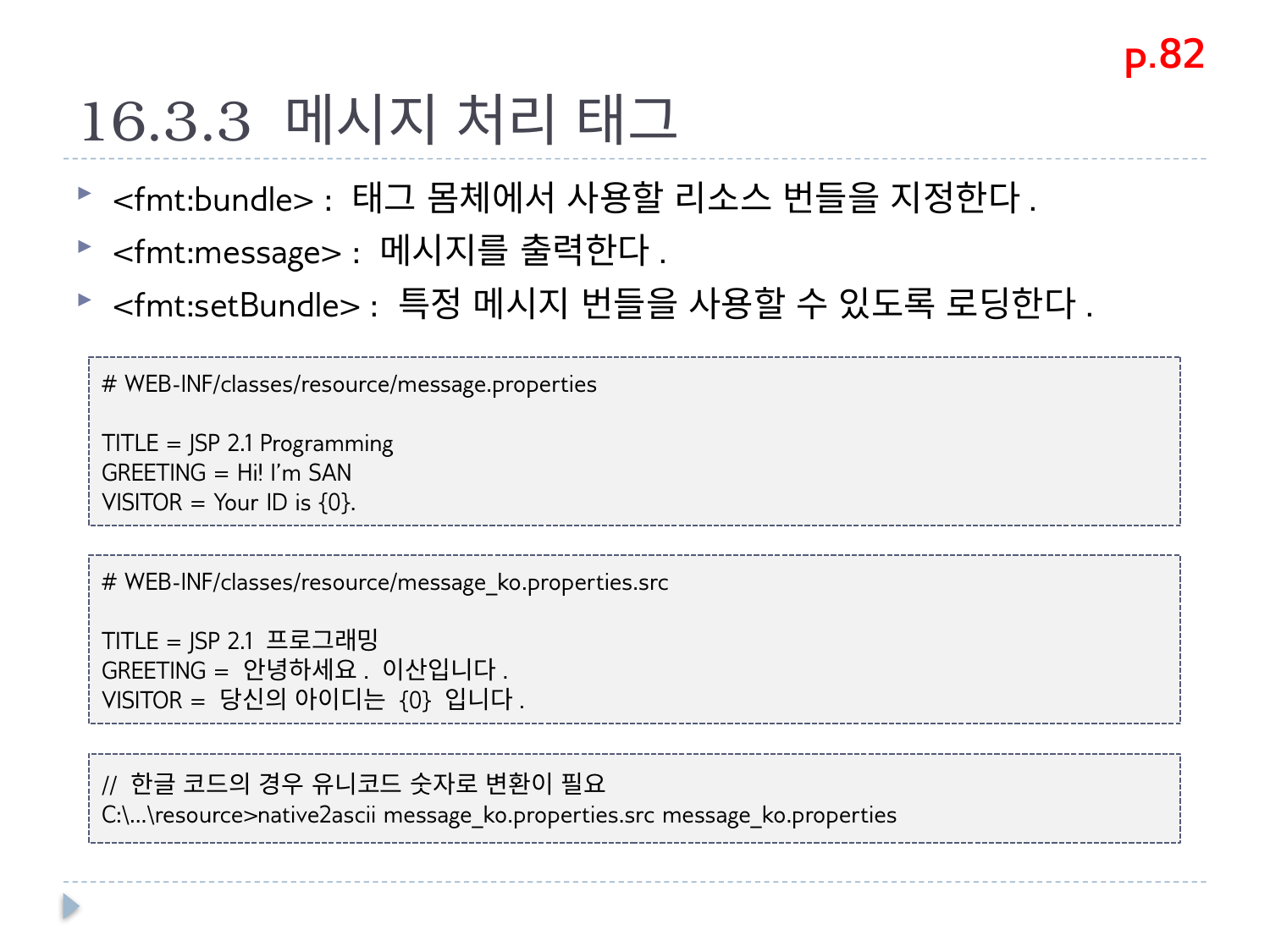

p.82
# 16.3.3 메시지 처리 태그
<fmt:bundle> : 태그 몸체에서 사용할 리소스 번들을 지정한다.
<fmt:message> : 메시지를 출력한다.
<fmt:setBundle> : 특정 메시지 번들을 사용할 수 있도록 로딩한다.
# WEB-INF/classes/resource/message.properties

TITLE = JSP 2.1 Programming
GREETING = Hi! I’m SAN
VISITOR = Your ID is {0}.
# WEB-INF/classes/resource/message_ko.properties.src

TITLE = JSP 2.1 프로그래밍
GREETING = 안녕하세요. 이산입니다.
VISITOR = 당신의 아이디는 {0} 입니다.
// 한글 코드의 경우 유니코드 숫자로 변환이 필요
C:\…\resource>native2ascii message_ko.properties.src message_ko.properties